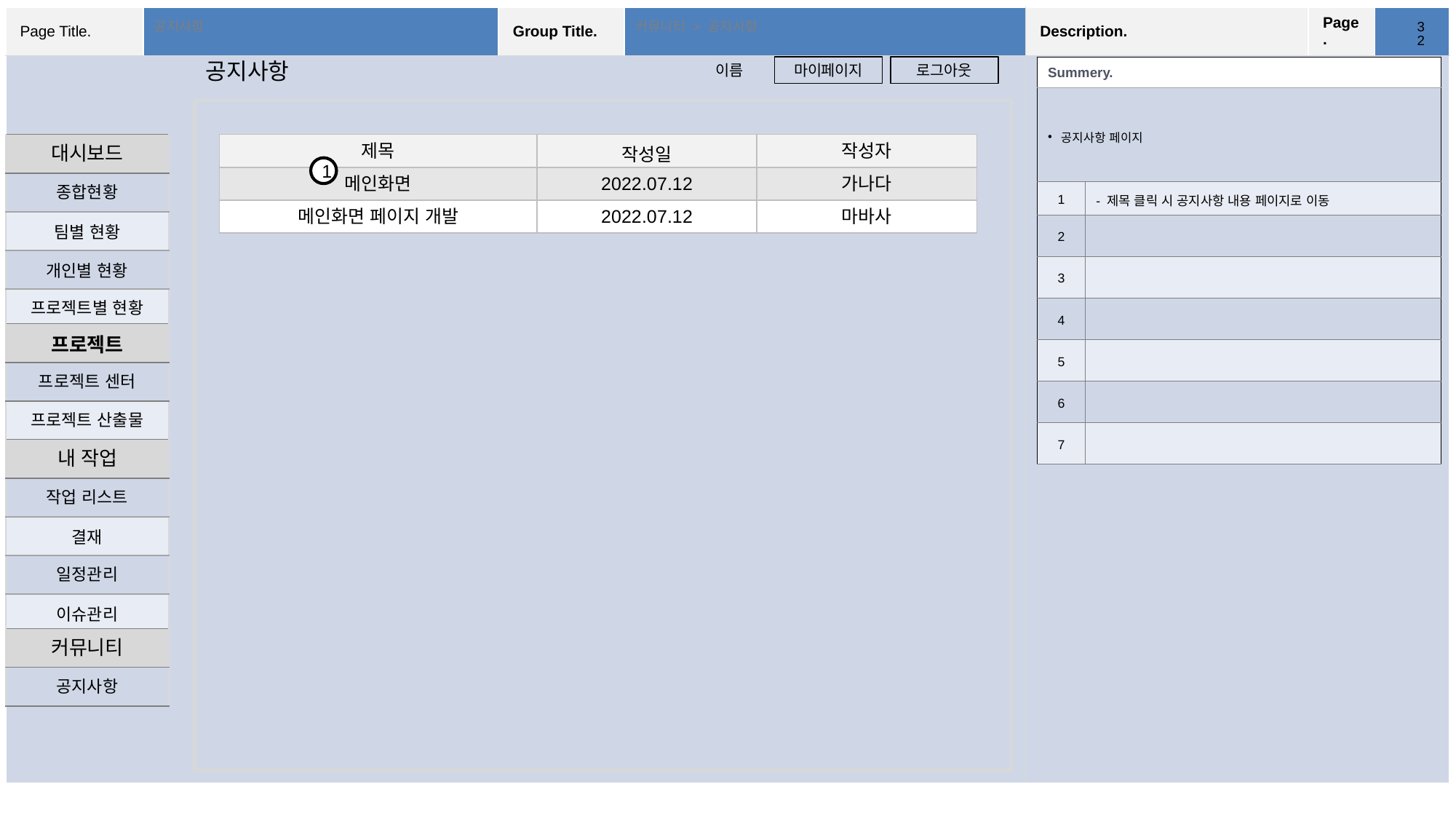

32
공지사항
커뮤니티 > 공지사항
공지사항
이름
마이페이지
로그아웃
| Summery. |  |
| --- | --- |
| 공지사항 페이지 |  |
| 1 | - 제목 클릭 시 공지사항 내용 페이지로 이동 |
| 2 |  |
| 3 |  |
| 4 |  |
| 5 |  |
| 6 |  |
| 7 |  |

| 대시보드 |
| --- |
| 종합현황 |
| 팀별 현황 |
| 개인별 현황 |
| 프로젝트별 현황 |
| 제목 | 작성일 | 작성자 |
| --- | --- | --- |
| 메인화면 | 2022.07.12 | 가나다 |
| 메인화면 페이지 개발 | 2022.07.12 | 마바사 |
1
| 프로젝트 |
| --- |
| 프로젝트 센터 |
| 프로젝트 산출물 |
| 내 작업 |
| --- |
| 작업 리스트 |
| 결재 |
| 일정관리 |
| 이슈관리 |
| 커뮤니티 |
| --- |
| 공지사항 |